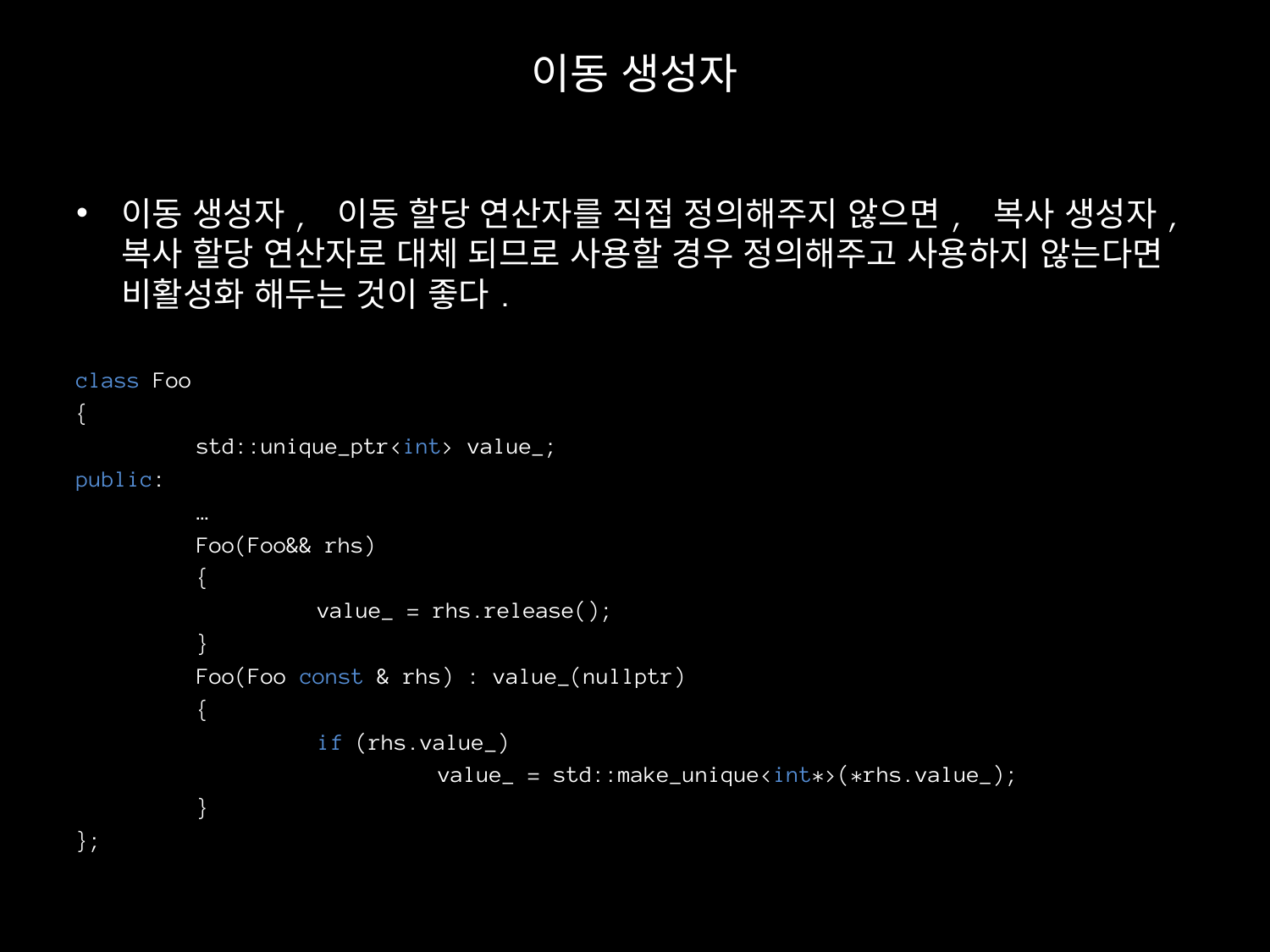

# 이동 생성자
이동 생성자, 이동 할당 연산자를 직접 정의해주지 않으면, 복사 생성자, 복사 할당 연산자로 대체 되므로 사용할 경우 정의해주고 사용하지 않는다면 비활성화 해두는 것이 좋다.

class Foo
{
	std::unique_ptr<int> value_;
public:
	…
	Foo(Foo&& rhs)
	{
		value_ = rhs.release();
	}
	Foo(Foo const & rhs) : value_(nullptr)
	{
		if (rhs.value_)
			value_ = std::make_unique<int*>(*rhs.value_);
	}
};